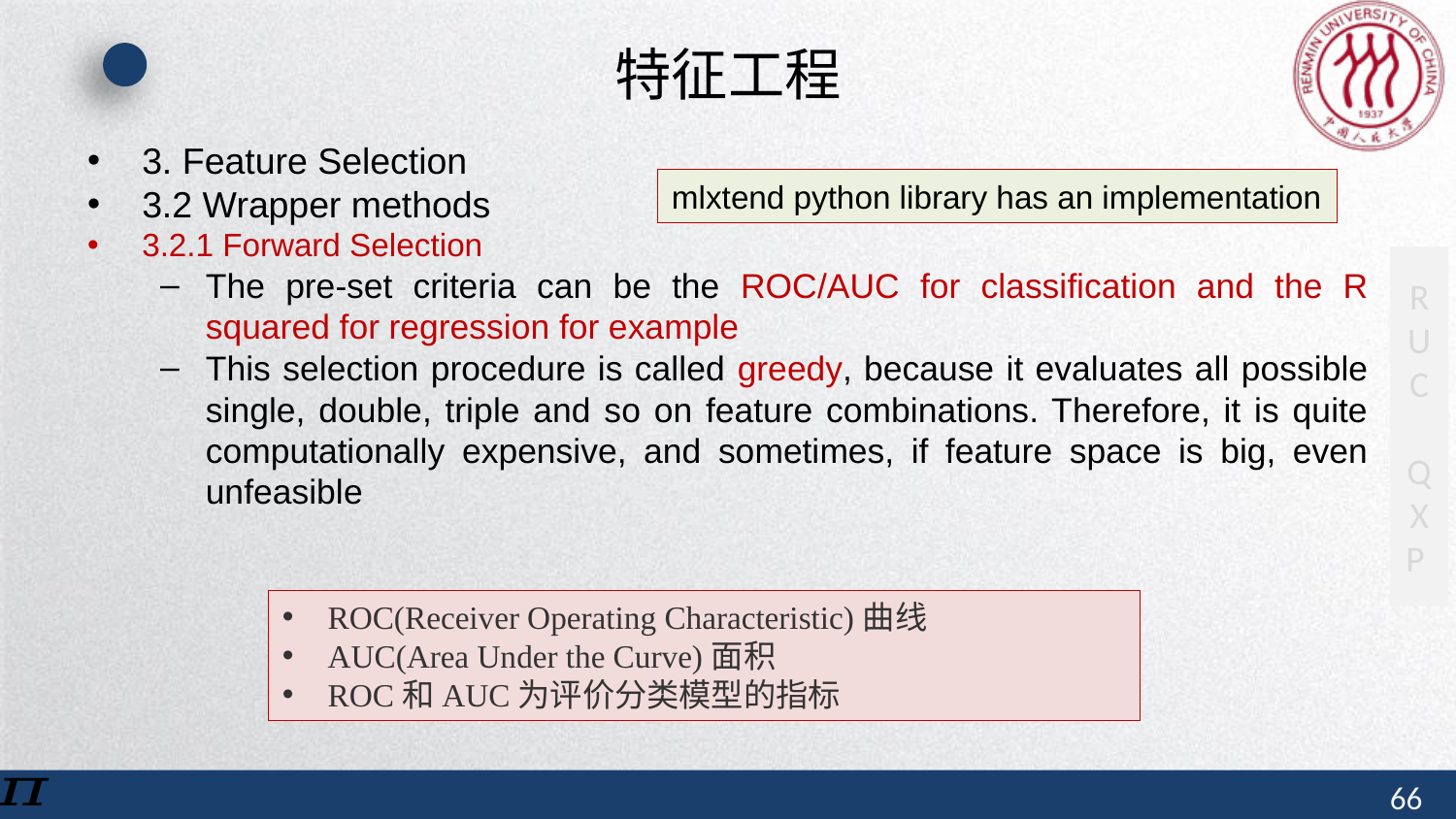

# 特征工程
3. Feature Selection
3.2 Wrapper methods
3.2.1 Forward Selection
The pre-set criteria can be the ROC/AUC for classification and the R squared for regression for example
This selection procedure is called greedy, because it evaluates all possible single, double, triple and so on feature combinations. Therefore, it is quite computationally expensive, and sometimes, if feature space is big, even unfeasible
mlxtend python library has an implementation
ROC(Receiver Operating Characteristic)曲线
AUC(Area Under the Curve)面积
ROC和AUC为评价分类模型的指标